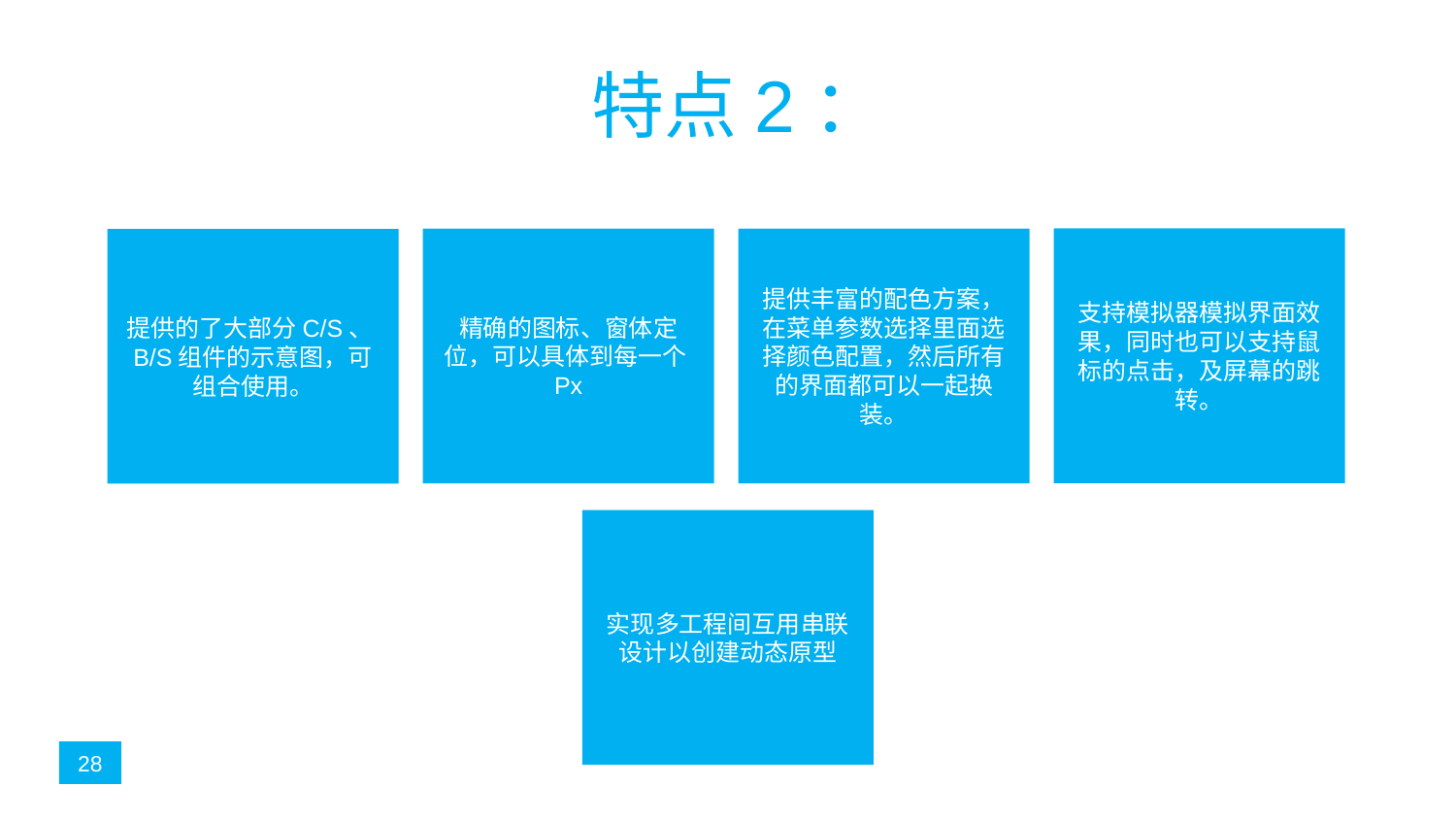

# 特点2：

支持模拟器模拟界面效果，同时也可以支持鼠标的点击，及屏幕的跳转。
精确的图标、窗体定位，可以具体到每一个Px
提供丰富的配色方案，在菜单参数选择里面选择颜色配置，然后所有的界面都可以一起换装。
提供的了大部分C/S、B/S组件的示意图，可组合使用。
实现多工程间互用串联设计以创建动态原型

28